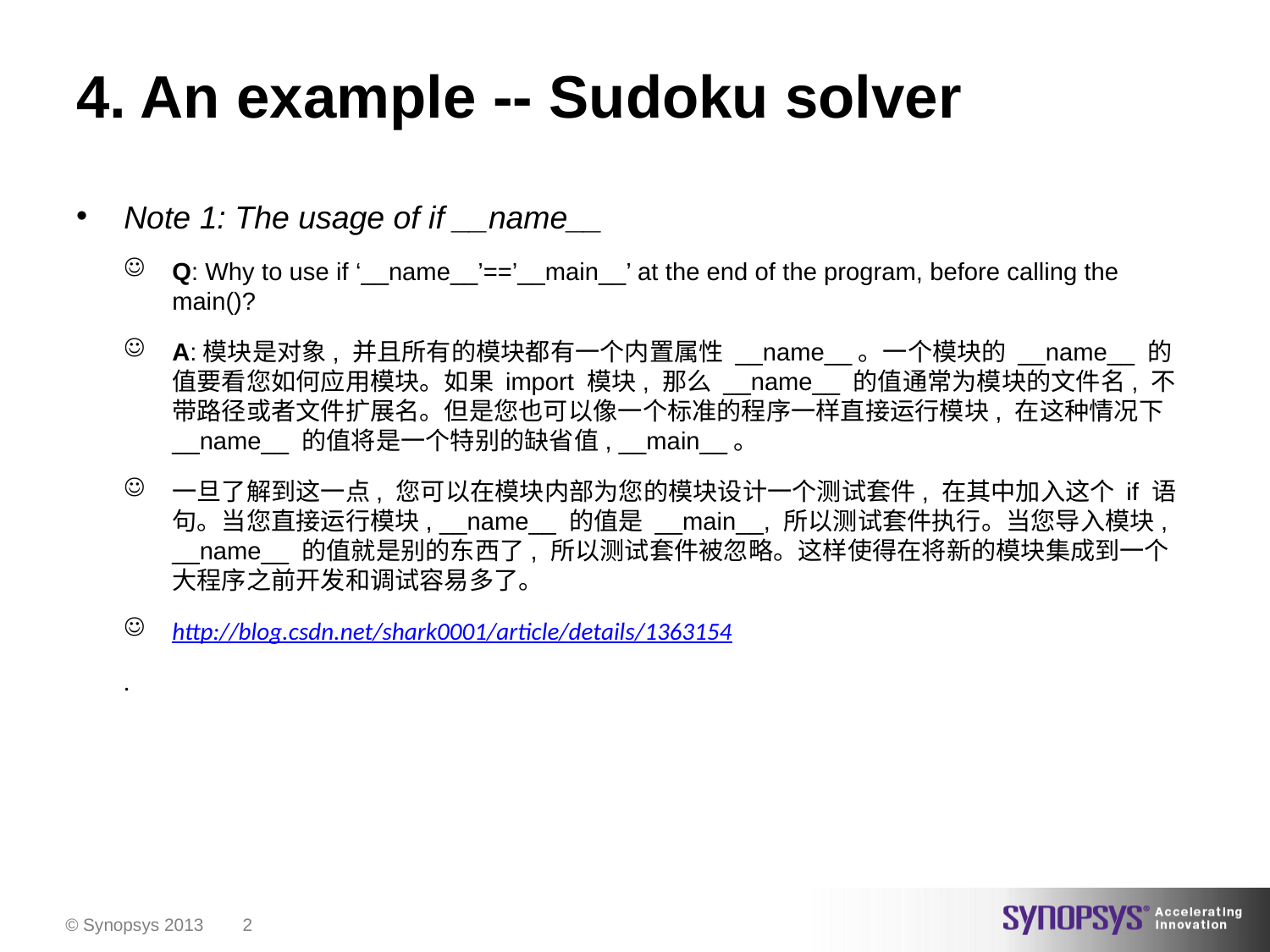

# 4. An example -- Sudoku solver
Note 1: The usage of if __name__
Q: Why to use if ‘__name__’==’__main__’ at the end of the program, before calling the main()?
A:模块是对象, 并且所有的模块都有一个内置属性 __name__。一个模块的 __name__ 的值要看您如何应用模块。如果 import 模块, 那么 __name__ 的值通常为模块的文件名, 不带路径或者文件扩展名。但是您也可以像一个标准的程序一样直接运行模块, 在这种情况下 __name__ 的值将是一个特别的缺省值, __main__。
一旦了解到这一点, 您可以在模块内部为您的模块设计一个测试套件, 在其中加入这个 if 语句。当您直接运行模块, __name__ 的值是 __main__, 所以测试套件执行。当您导入模块, __name__ 的值就是别的东西了, 所以测试套件被忽略。这样使得在将新的模块集成到一个大程序之前开发和调试容易多了。
http://blog.csdn.net/shark0001/article/details/1363154
.